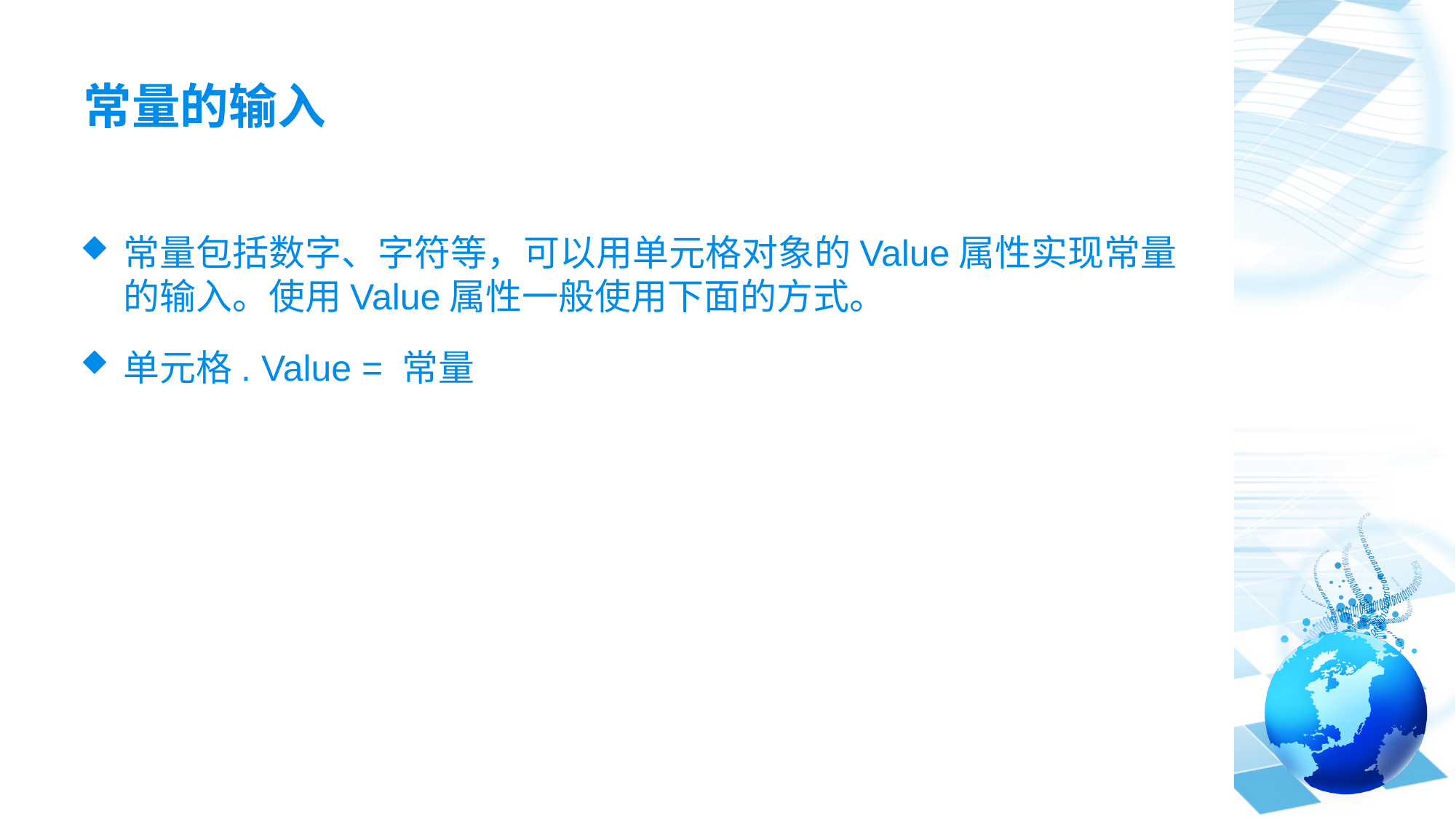

# 常量的输入

常量包括数字、字符等，可以用单元格对象的Value属性实现常量的输入。使用Value属性一般使用下面的方式。
单元格. Value = 常量